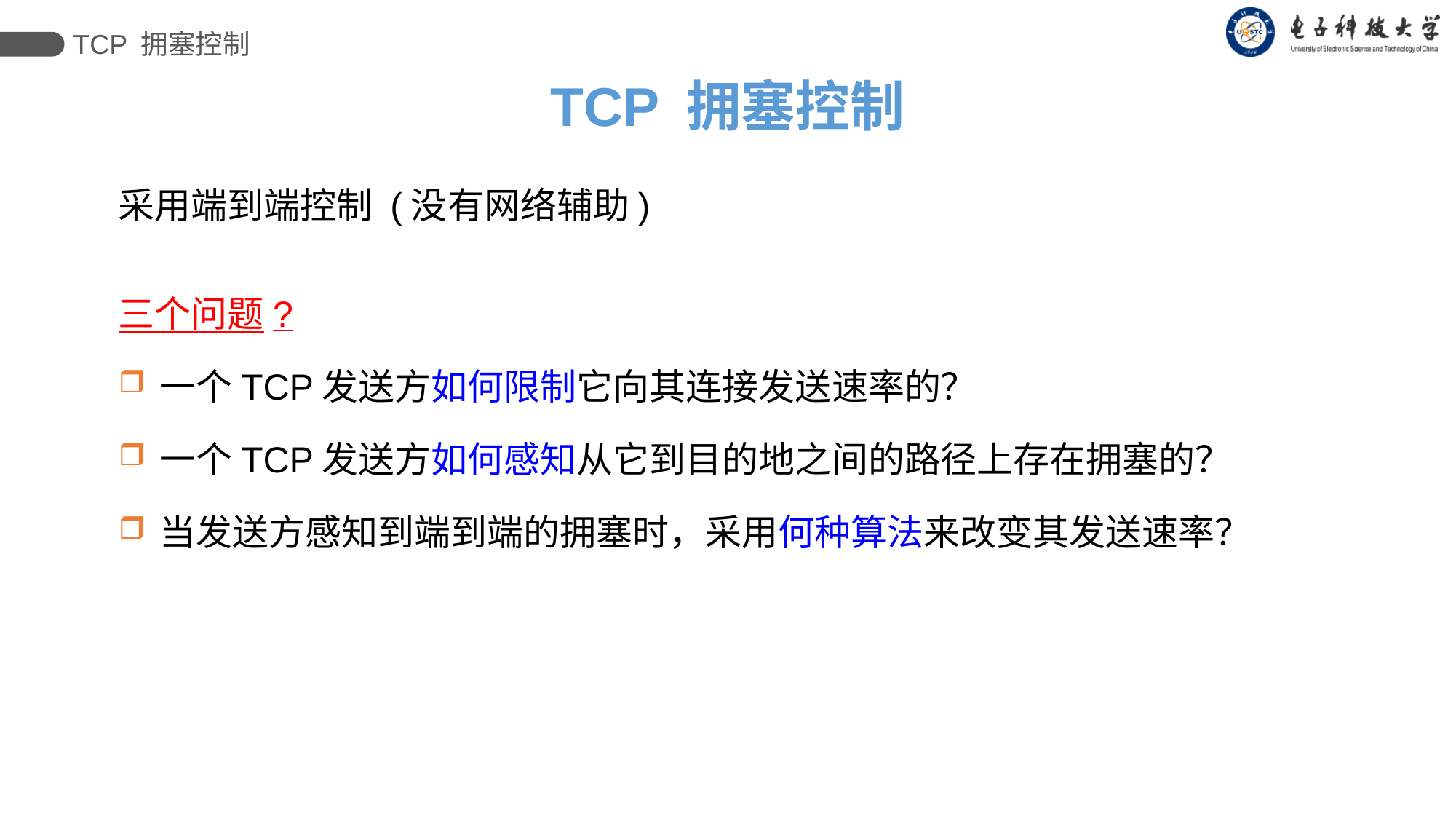

TCP 拥塞控制

TCP 拥塞控制
采用端到端控制 (没有网络辅助)
三个问题?
一个TCP发送方如何限制它向其连接发送速率的？
一个TCP发送方如何感知从它到目的地之间的路径上存在拥塞的？
当发送方感知到端到端的拥塞时，采用何种算法来改变其发送速率？